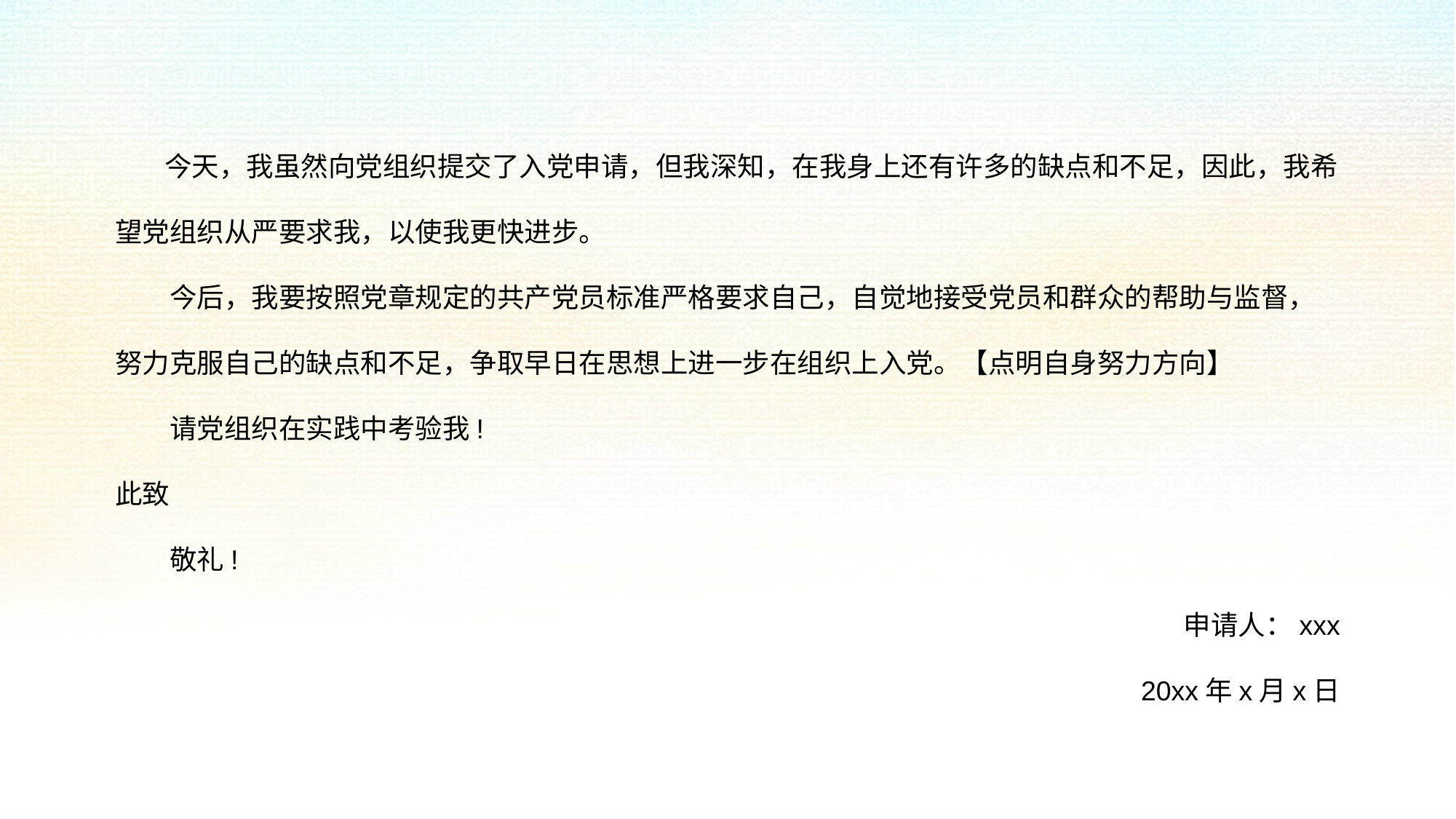

今天，我虽然向党组织提交了入党申请，但我深知，在我身上还有许多的缺点和不足，因此，我希望党组织从严要求我，以使我更快进步。
　　今后，我要按照党章规定的共产党员标准严格要求自己，自觉地接受党员和群众的帮助与监督，努力克服自己的缺点和不足，争取早日在思想上进一步在组织上入党。【点明自身努力方向】
　　请党组织在实践中考验我!
此致
　　敬礼!
申请人：xxx
20xx年x月x日